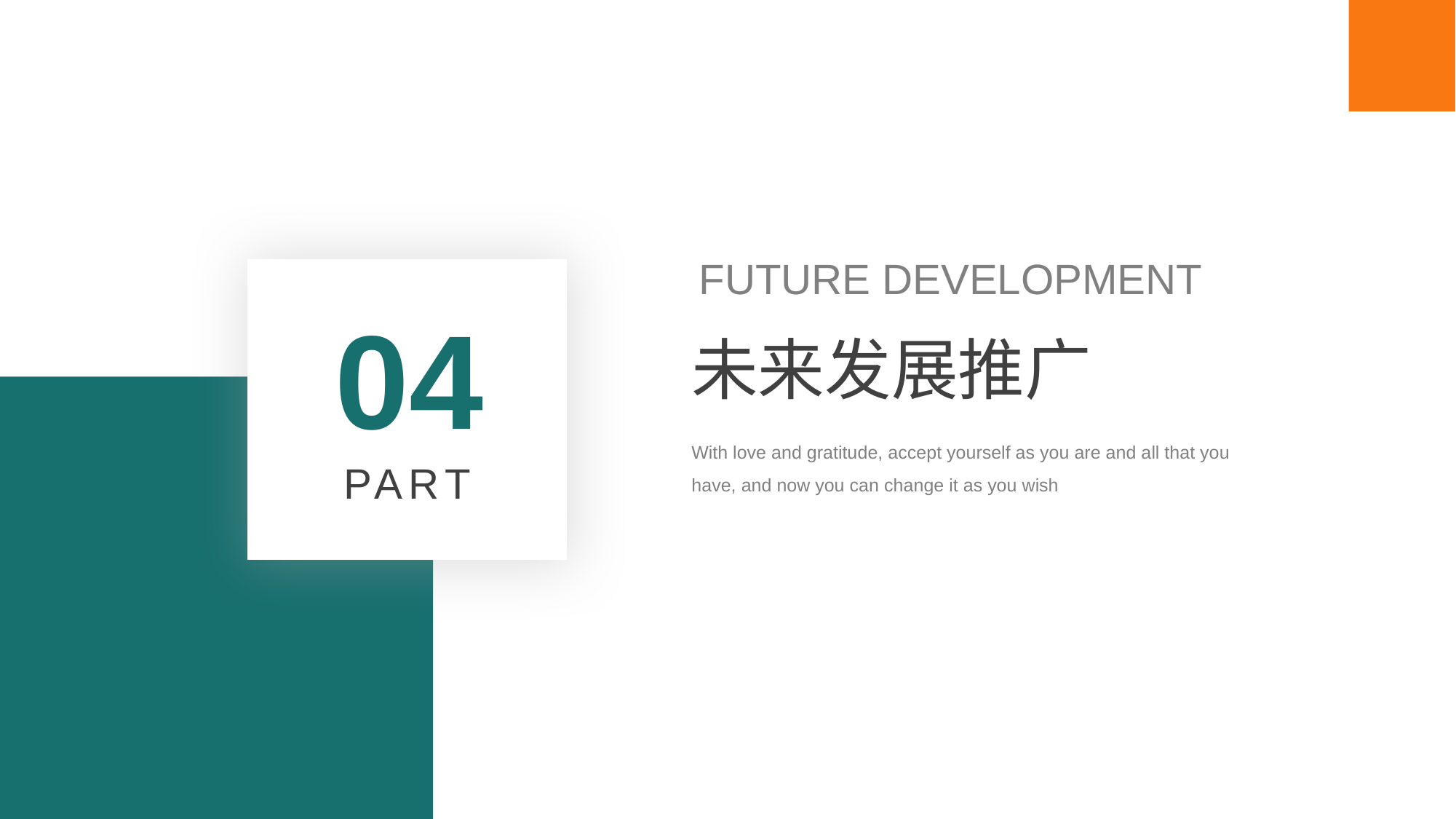

Future development

04
未来发展推广

With love and gratitude, accept yourself as you are and all that you have, and now you can change it as you wish
PART